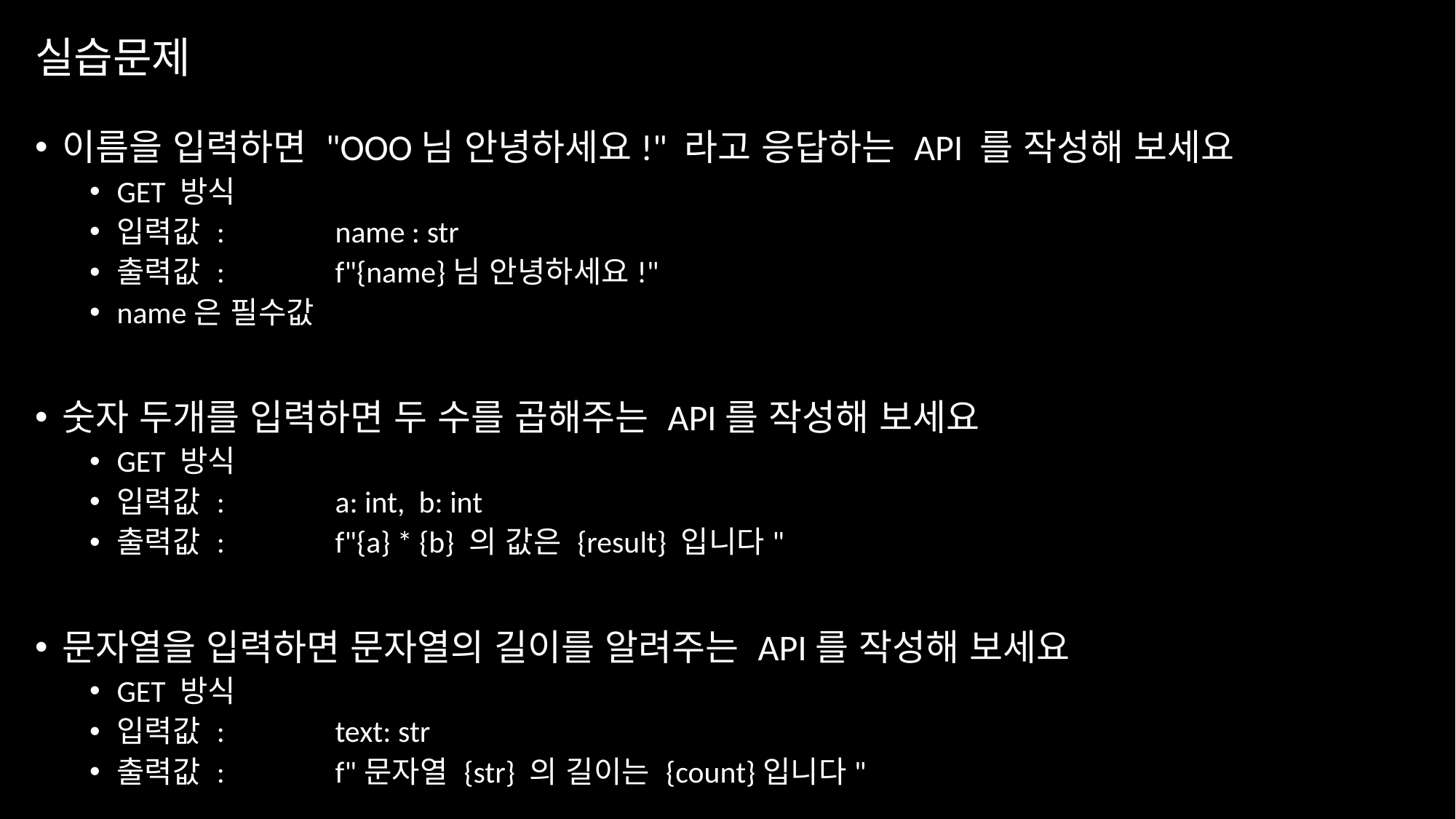

# 실습문제
이름을 입력하면 "OOO님 안녕하세요!" 라고 응답하는 API 를 작성해 보세요
GET 방식
입력값 : 	name : str
출력값 : 	f"{name}님 안녕하세요!"
name은 필수값

숫자 두개를 입력하면 두 수를 곱해주는 API를 작성해 보세요
GET 방식
입력값 : 	a: int,  b: int
출력값 : 	f"{a} * {b} 의 값은 {result} 입니다"

문자열을 입력하면 문자열의 길이를 알려주는 API를 작성해 보세요
GET 방식
입력값 : 	text: str
출력값 : 	f"문자열 {str} 의 길이는 {count}입니다"